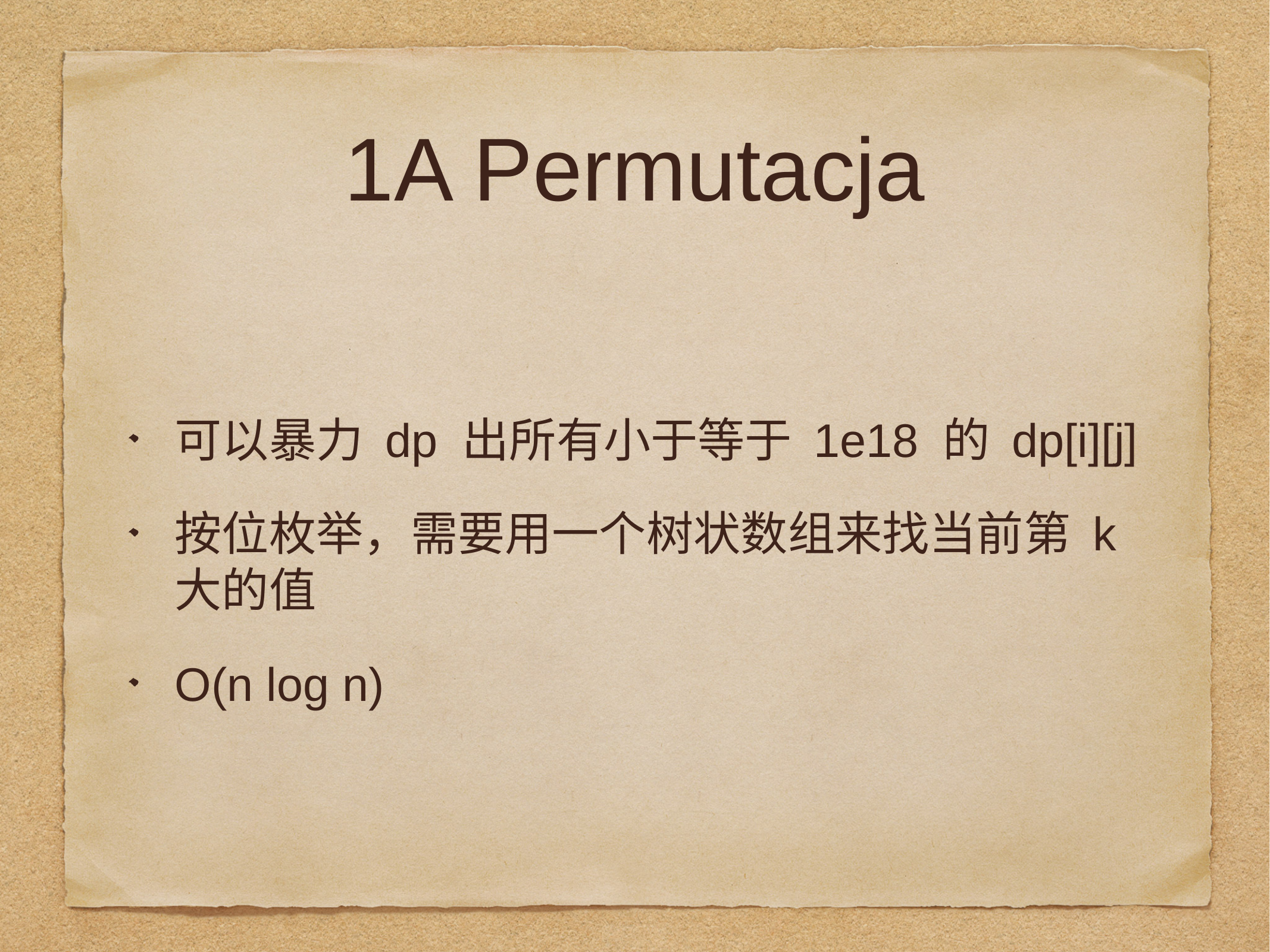

# 1A Permutacja
可以暴力 dp 出所有小于等于 1e18 的 dp[i][j]
按位枚举，需要用一个树状数组来找当前第 k 大的值
O(n log n)